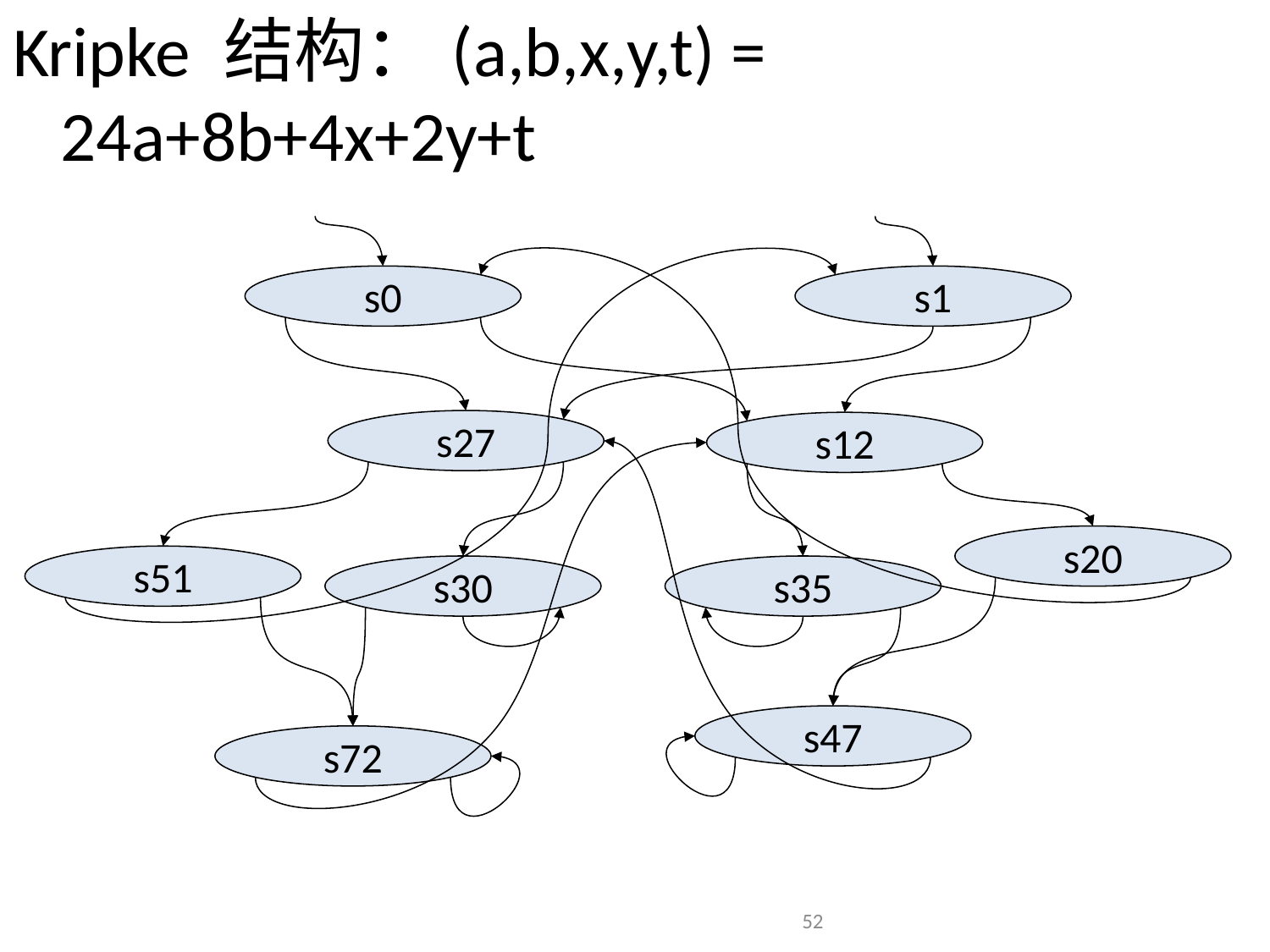

Kripke 结构：(a,b,x,y,t) = 24a+8b+4x+2y+t
s0
s1
s27
s12
s20
s51
s30
s35
s47
s72

52